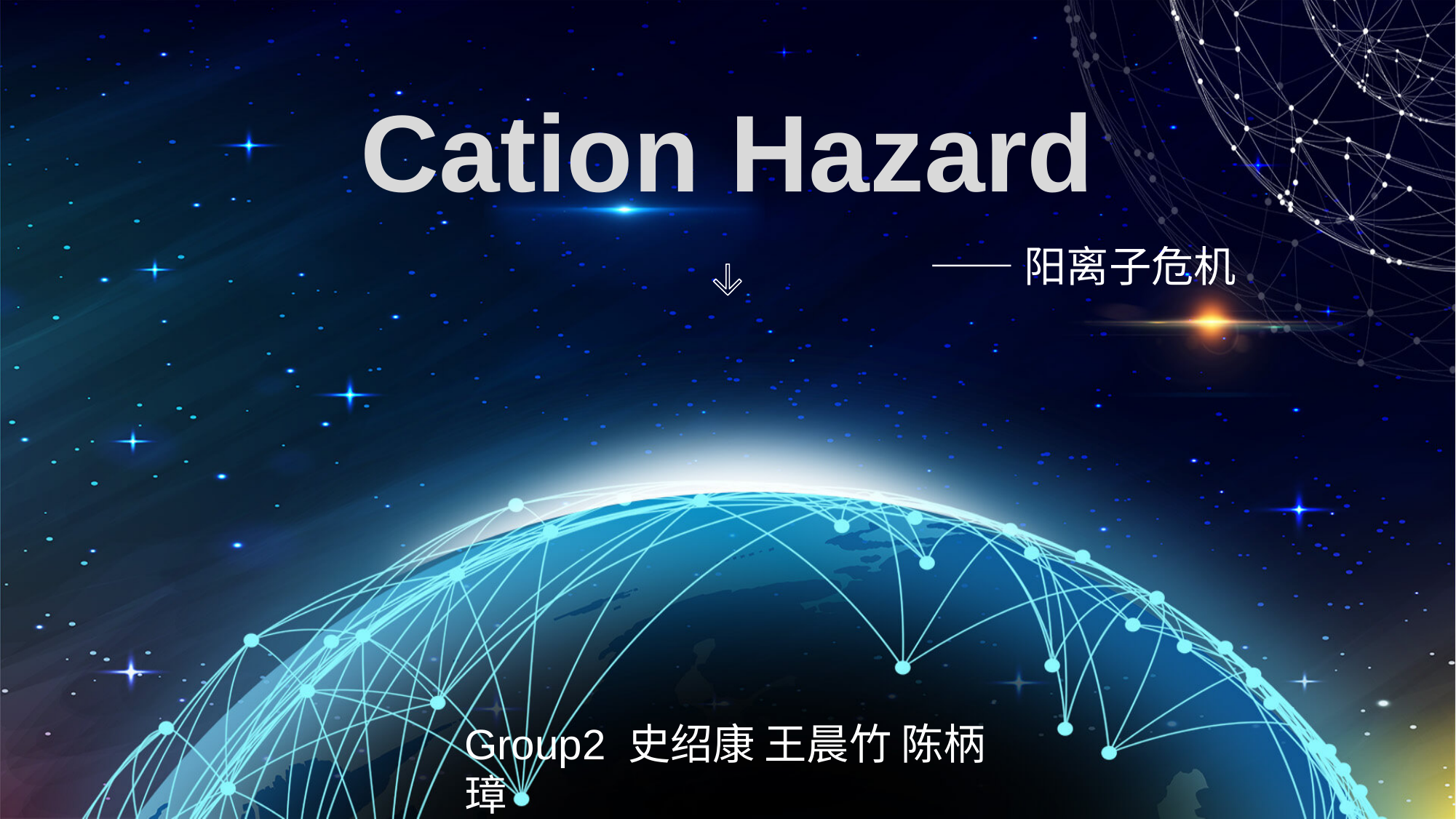

Cation Hazard
——阳离子危机

Group2 史绍康 王晨竹 陈柄璋